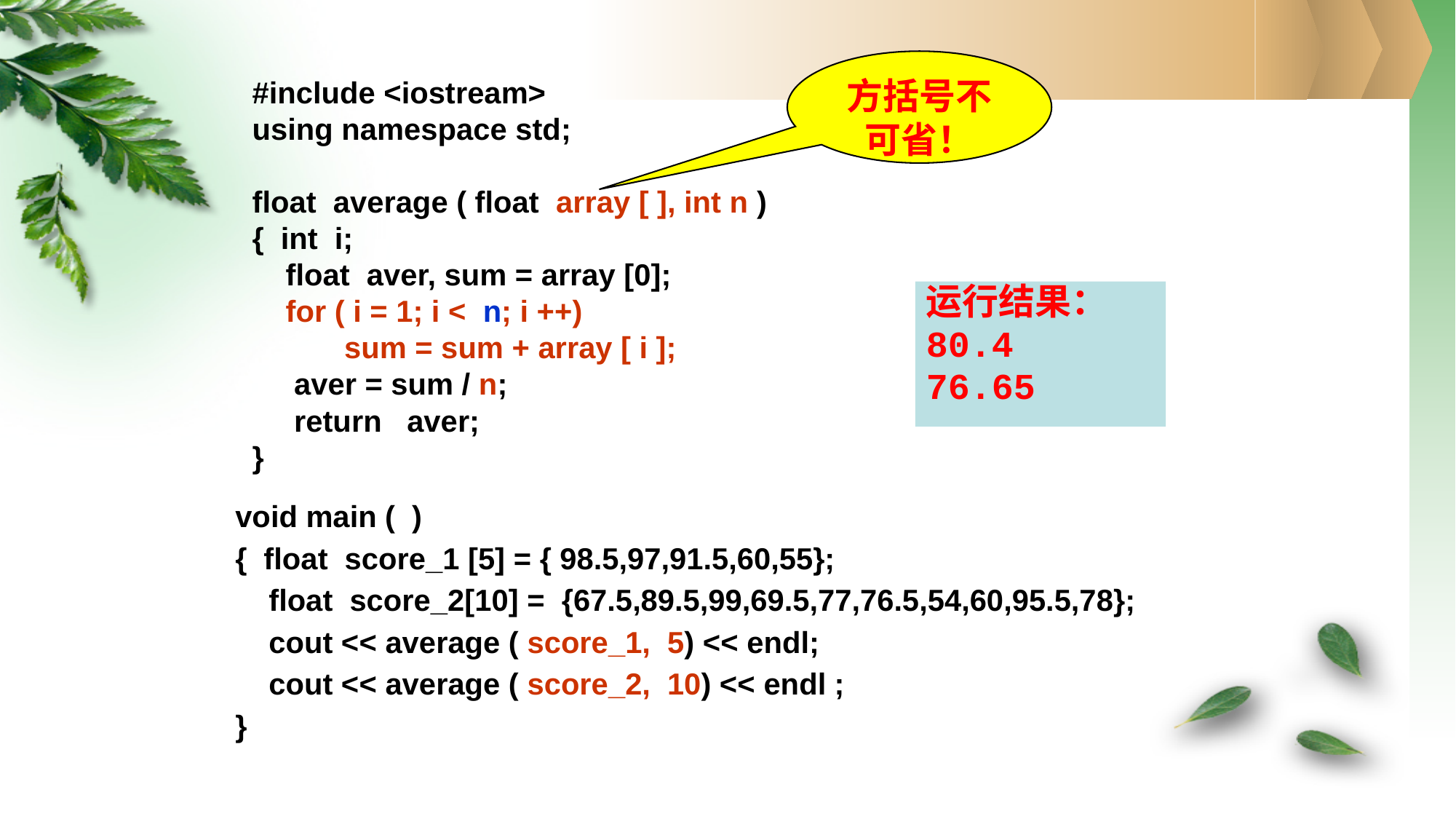

方括号不可省！
#include <iostream>
using namespace std;

float  average ( float  array [ ], int n )
{  int  i;
    float  aver, sum = array [0];
    for ( i = 1; i <  n; i ++)
           sum = sum + array [ i ];
     aver = sum / n;
     return   aver;
}
运行结果：
80.4
76.65
void main (  )
{  float  score_1 [5] = { 98.5,97,91.5,60,55};
    float  score_2[10] =  {67.5,89.5,99,69.5,77,76.5,54,60,95.5,78};
    cout << average ( score_1,  5) << endl;
    cout << average ( score_2,  10) << endl ;
}